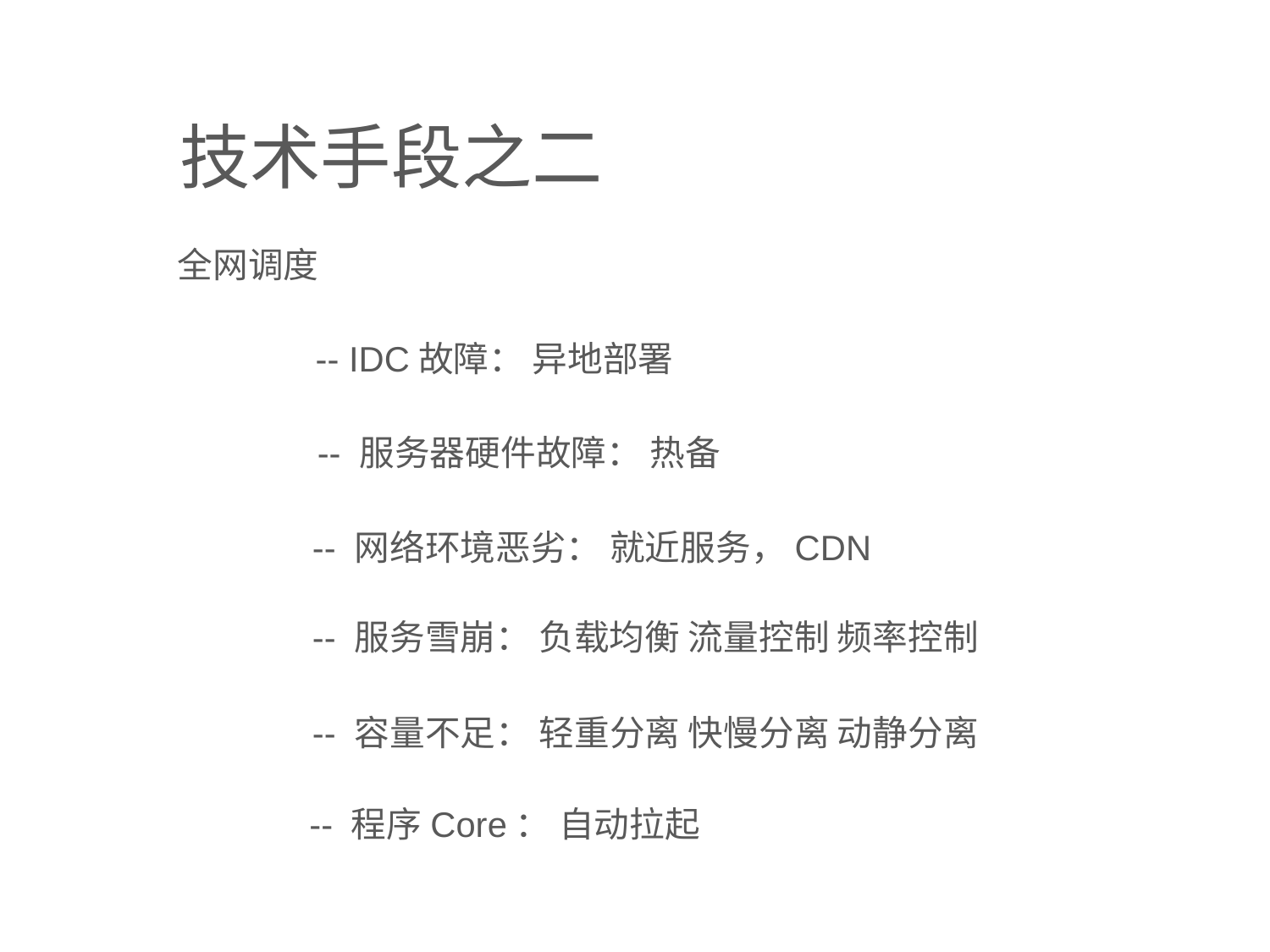

技术手段之二
全网调度
-- IDC故障： 异地部署
-- 服务器硬件故障： 热备
-- 网络环境恶劣： 就近服务，CDN
-- 服务雪崩： 负载均衡 流量控制 频率控制
-- 容量不足： 轻重分离 快慢分离 动静分离
-- 程序Core： 自动拉起